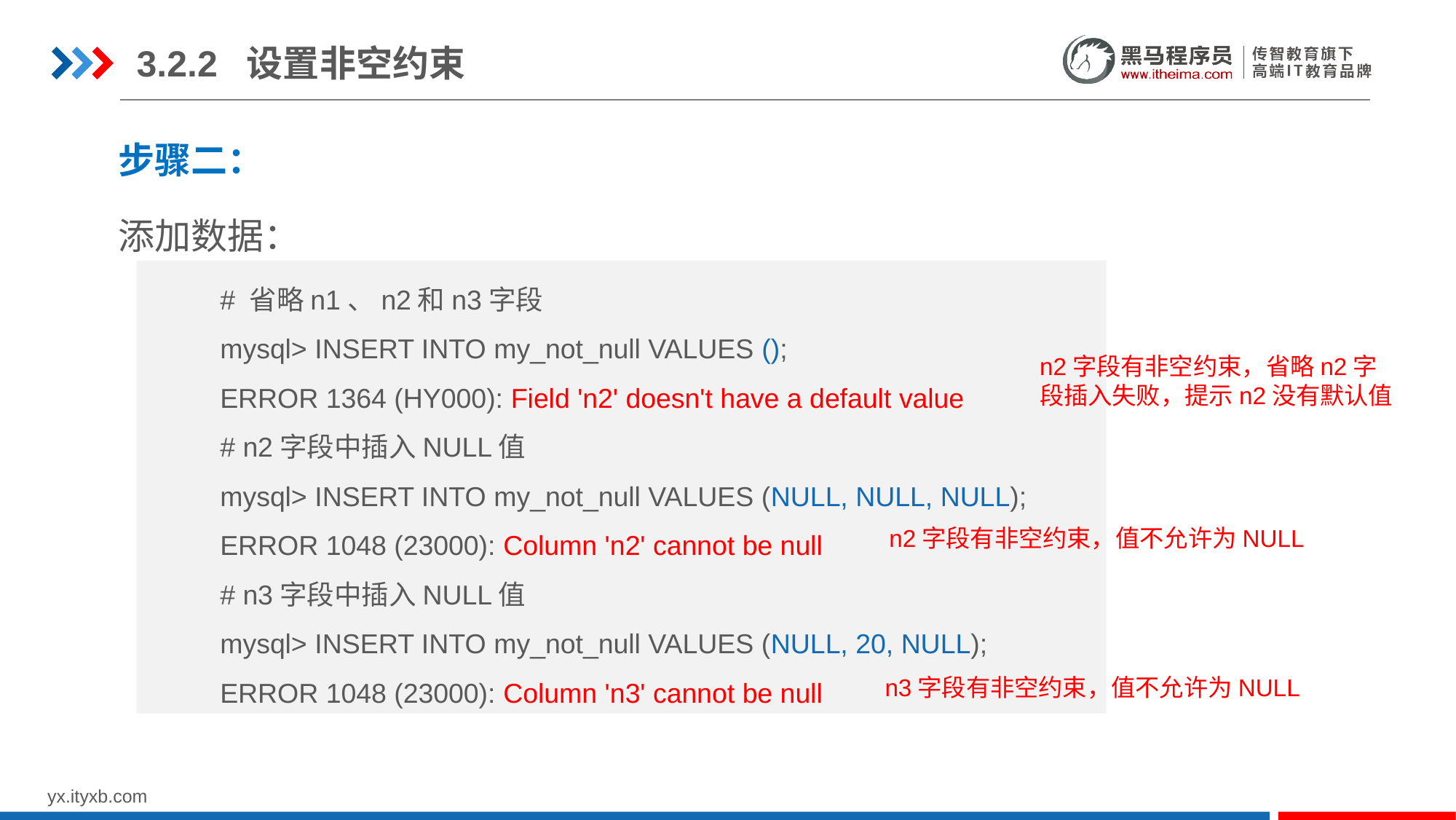

3.2.2  设置非空约束
步骤二：
添加数据：
# 省略n1、n2和n3字段
mysql> INSERT INTO my_not_null VALUES ();
ERROR 1364 (HY000): Field 'n2' doesn't have a default value
# n2字段中插入NULL值
mysql> INSERT INTO my_not_null VALUES (NULL, NULL, NULL);
ERROR 1048 (23000): Column 'n2' cannot be null
# n3字段中插入NULL值
mysql> INSERT INTO my_not_null VALUES (NULL, 20, NULL);
ERROR 1048 (23000): Column 'n3' cannot be null
n2字段有非空约束，省略n2字段插入失败，提示n2没有默认值
n2字段有非空约束，值不允许为NULL
n3字段有非空约束，值不允许为NULL